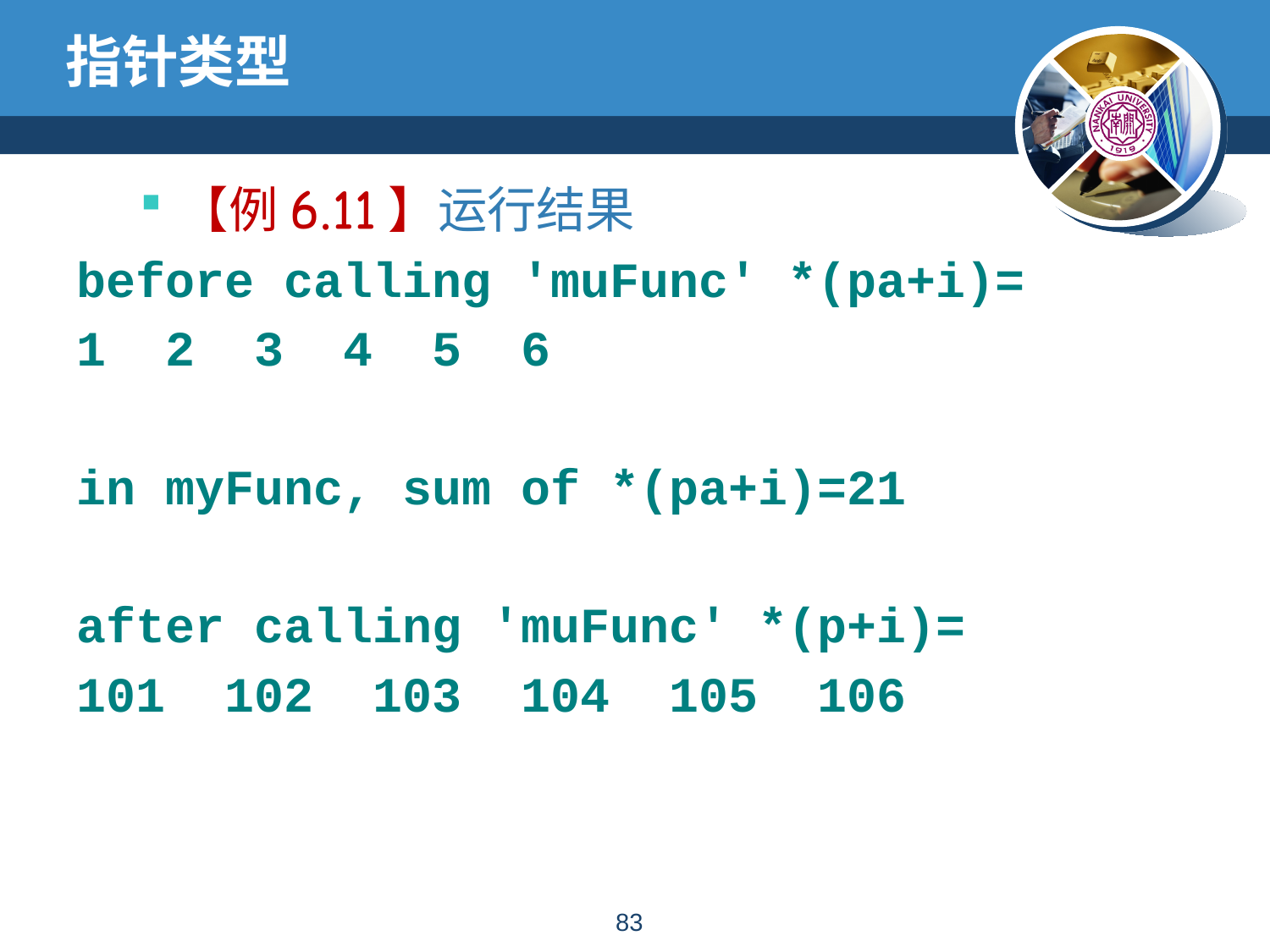

# 指针类型
【例6.11】运行结果
before calling 'muFunc' *(pa+i)=
1  2  3  4  5  6

in myFunc, sum of *(pa+i)=21

after calling 'muFunc' *(p+i)=
101  102  103  104  105  106
83